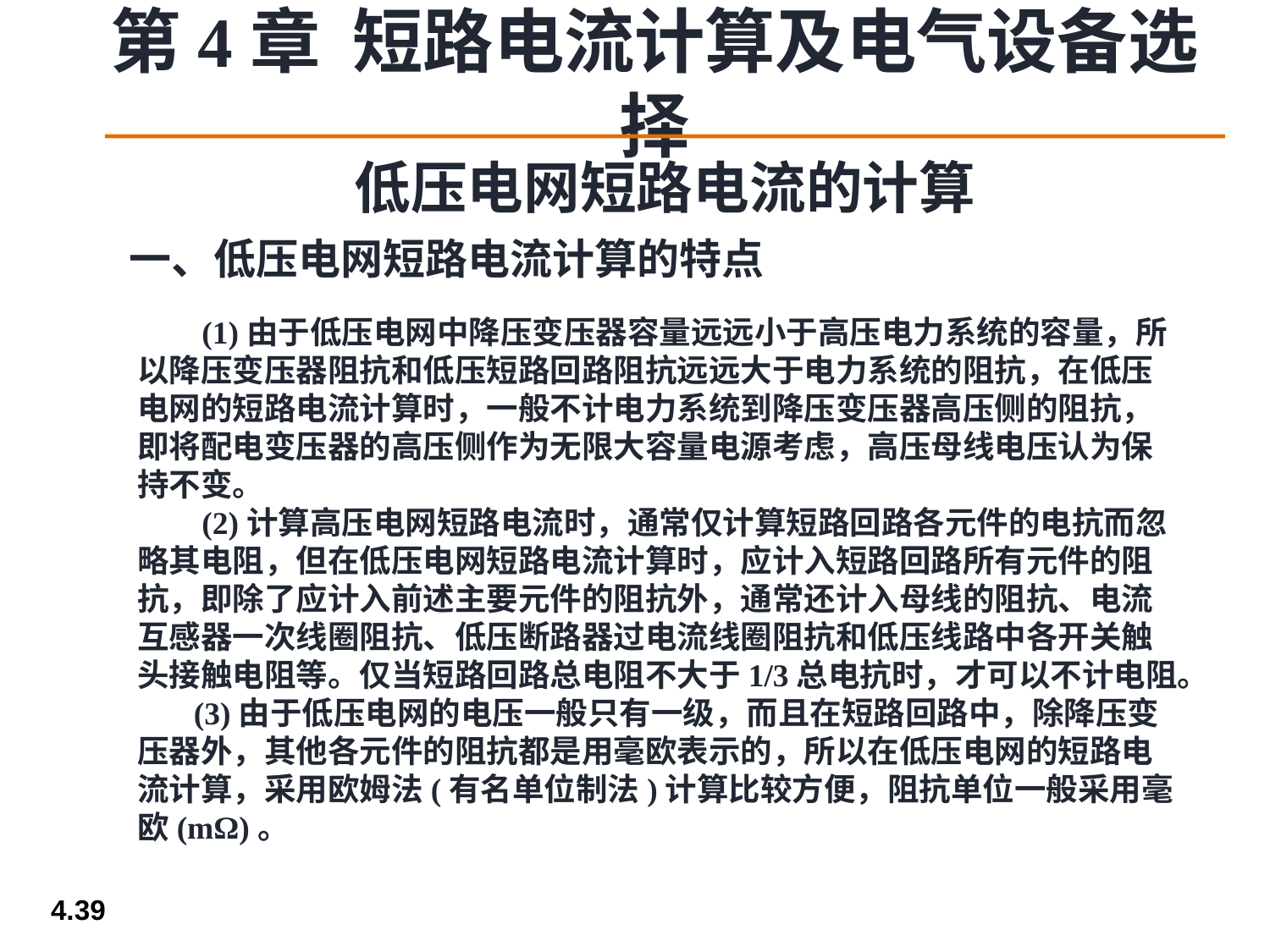

低压电网短路电流的计算
一、低压电网短路电流计算的特点
        (1)由于低压电网中降压变压器容量远远小于高压电力系统的容量，所以降压变压器阻抗和低压短路回路阻抗远远大于电力系统的阻抗，在低压电网的短路电流计算时，一般不计电力系统到降压变压器高压侧的阻抗，即将配电变压器的高压侧作为无限大容量电源考虑，高压母线电压认为保持不变。
        (2)计算高压电网短路电流时，通常仅计算短路回路各元件的电抗而忽略其电阻，但在低压电网短路电流计算时，应计入短路回路所有元件的阻抗，即除了应计入前述主要元件的阻抗外，通常还计入母线的阻抗、电流互感器一次线圈阻抗、低压断路器过电流线圈阻抗和低压线路中各开关触头接触电阻等。仅当短路回路总电阻不大于1/3总电抗时，才可以不计电阻。
       (3)由于低压电网的电压一般只有一级，而且在短路回路中，除降压变压器外，其他各元件的阻抗都是用毫欧表示的，所以在低压电网的短路电流计算，采用欧姆法(有名单位制法)计算比较方便，阻抗单位一般采用毫欧(mΩ)。